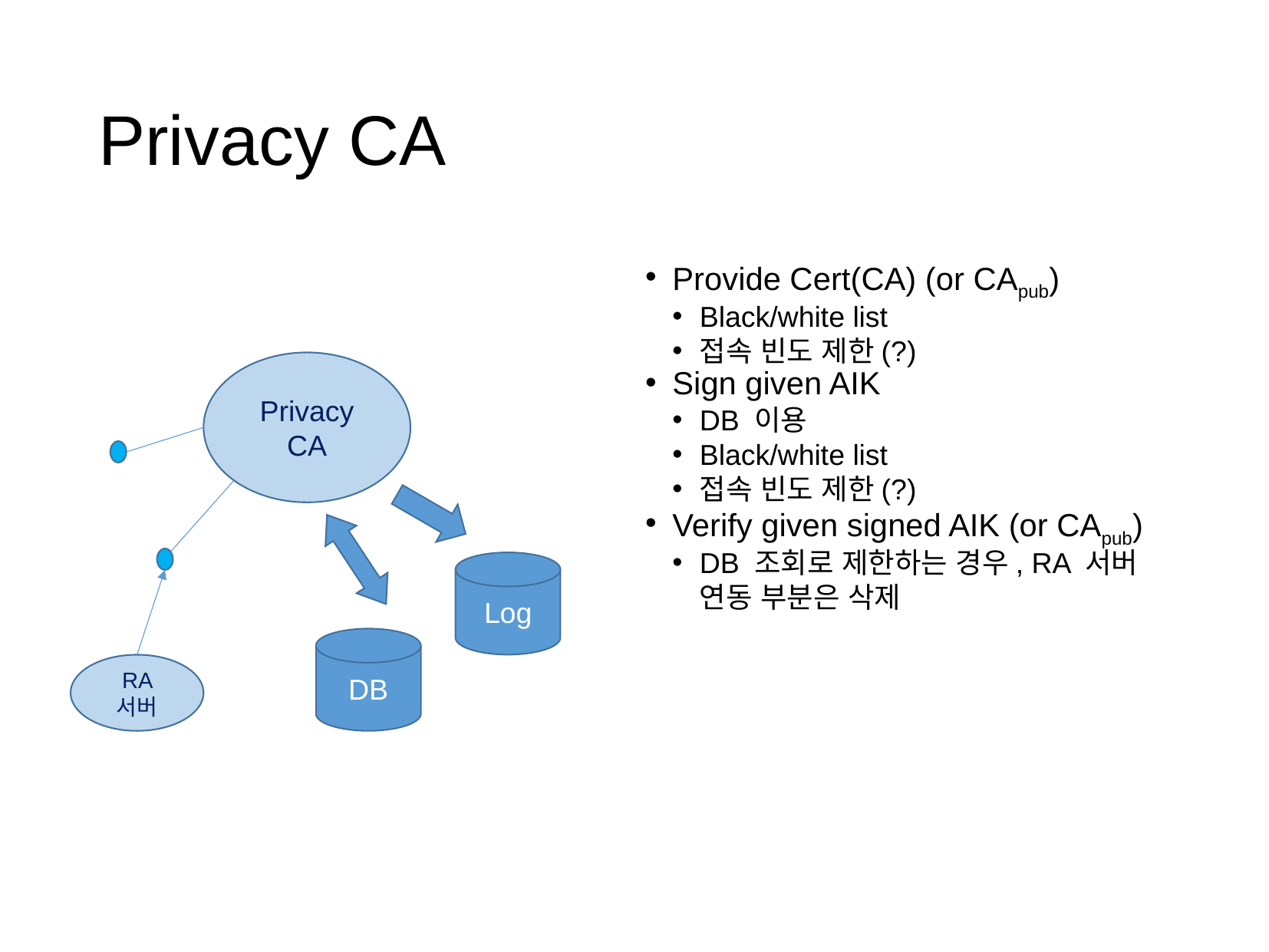

Privacy CA
Provide Cert(CA) (or CApub)
Black/white list
접속 빈도 제한(?)
Sign given AIK
DB 이용
Black/white list
접속 빈도 제한(?)
Verify given signed AIK (or CApub)
DB 조회로 제한하는 경우, RA 서버 연동 부분은 삭제
Privacy CA

Log

DB
RA 서버